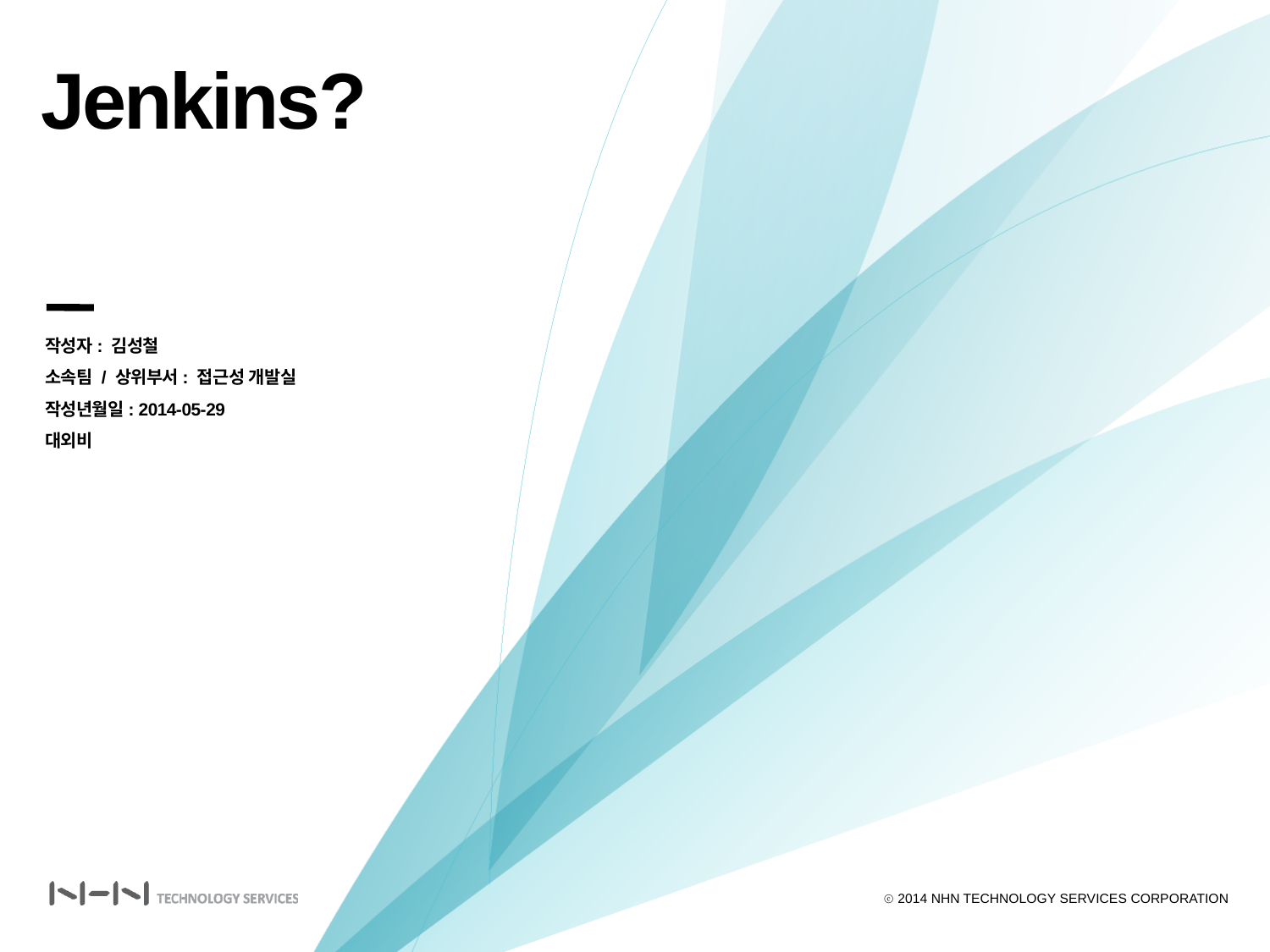

Jenkins?
작성자: 김성철
소속팀 / 상위부서: 접근성 개발실
작성년월일: 2014-05-29
대외비

ⓒ 2014 NHN TECHNOLOGY SERVICES CORPORATION